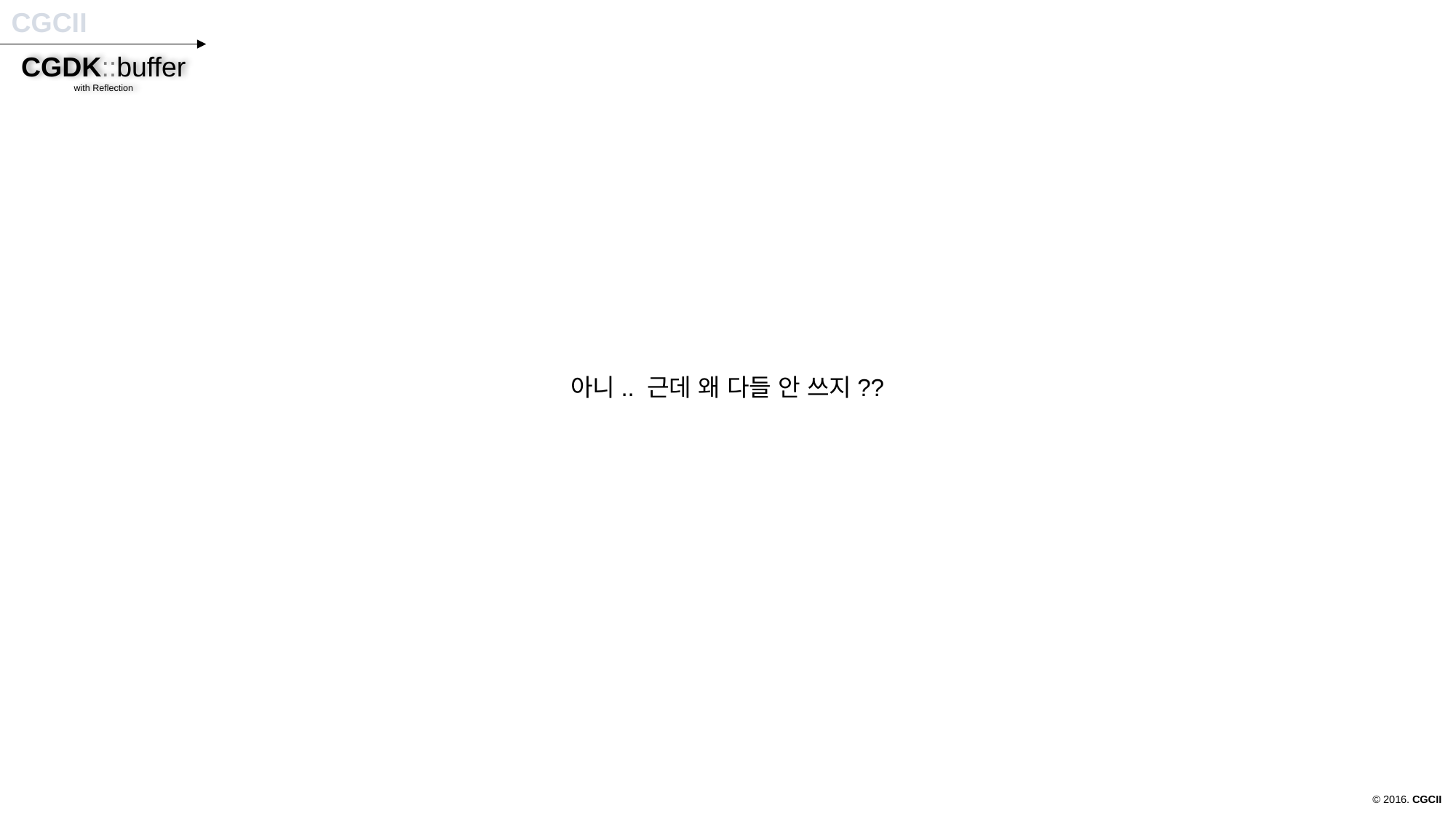

CGCII
CGDK::buffer
with Reflection

아니.. 근데 왜 다들 안 쓰지??
© 2016. CGCII